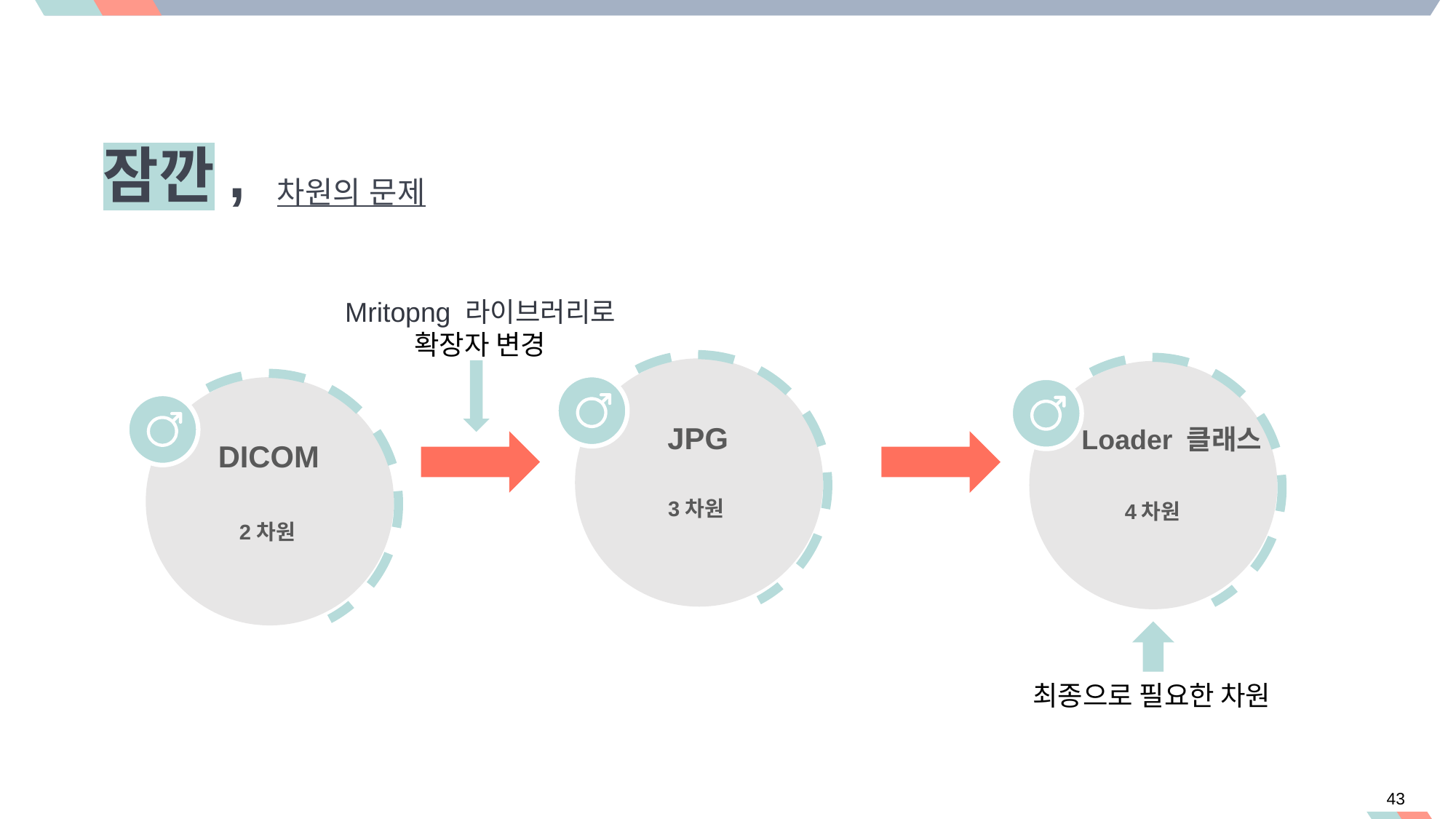

잠깐,
차원의 문제
Mritopng 라이브러리로 확장자 변경

JPG
3차원

4차원
Loader 클래스

DICOM
2차원

최종으로 필요한 차원